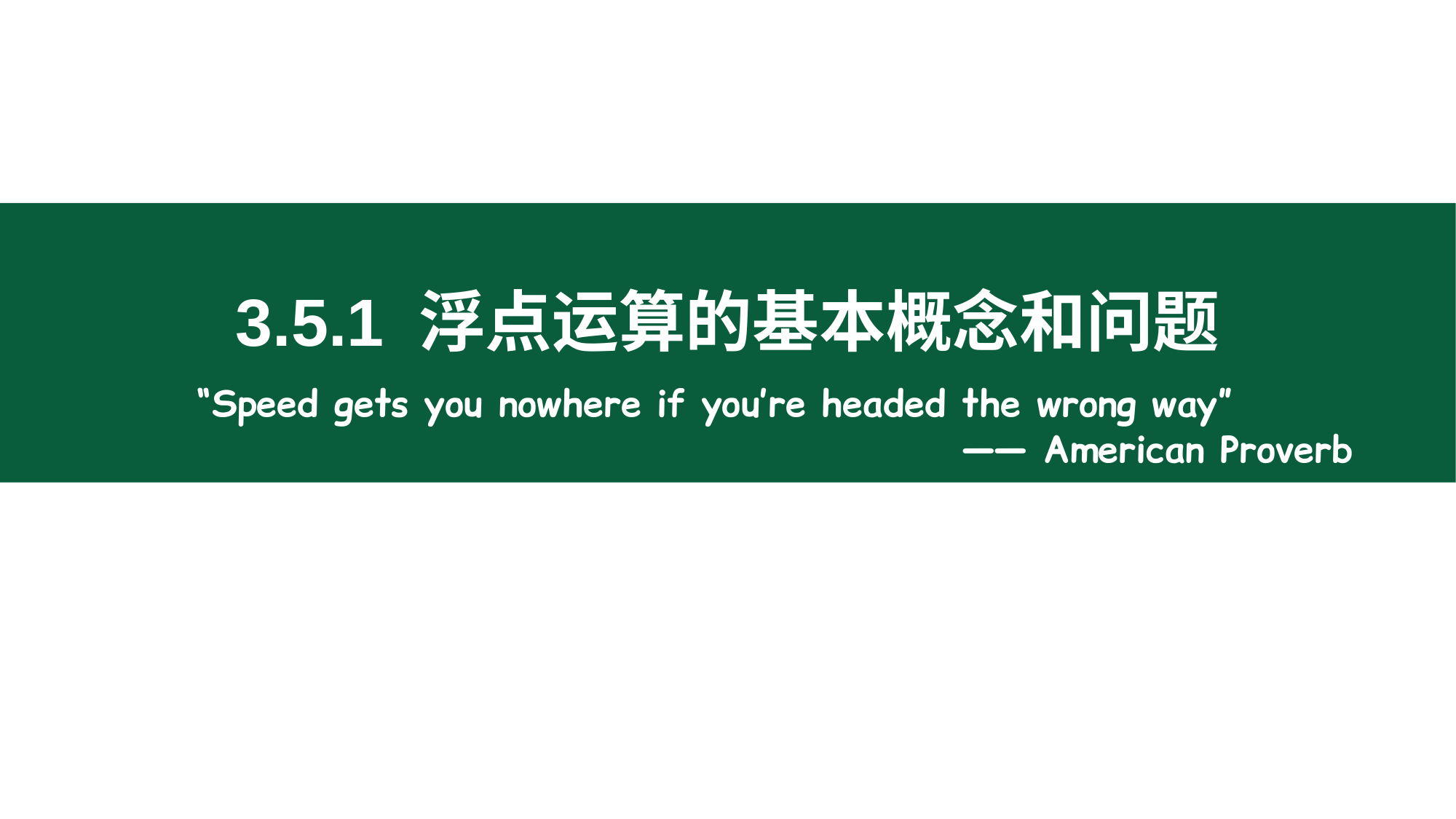

3.5.1 浮点运算的基本概念和问题
“Speed gets you nowhere if you’re headed the wrong way”
                                                       —— American Proverb